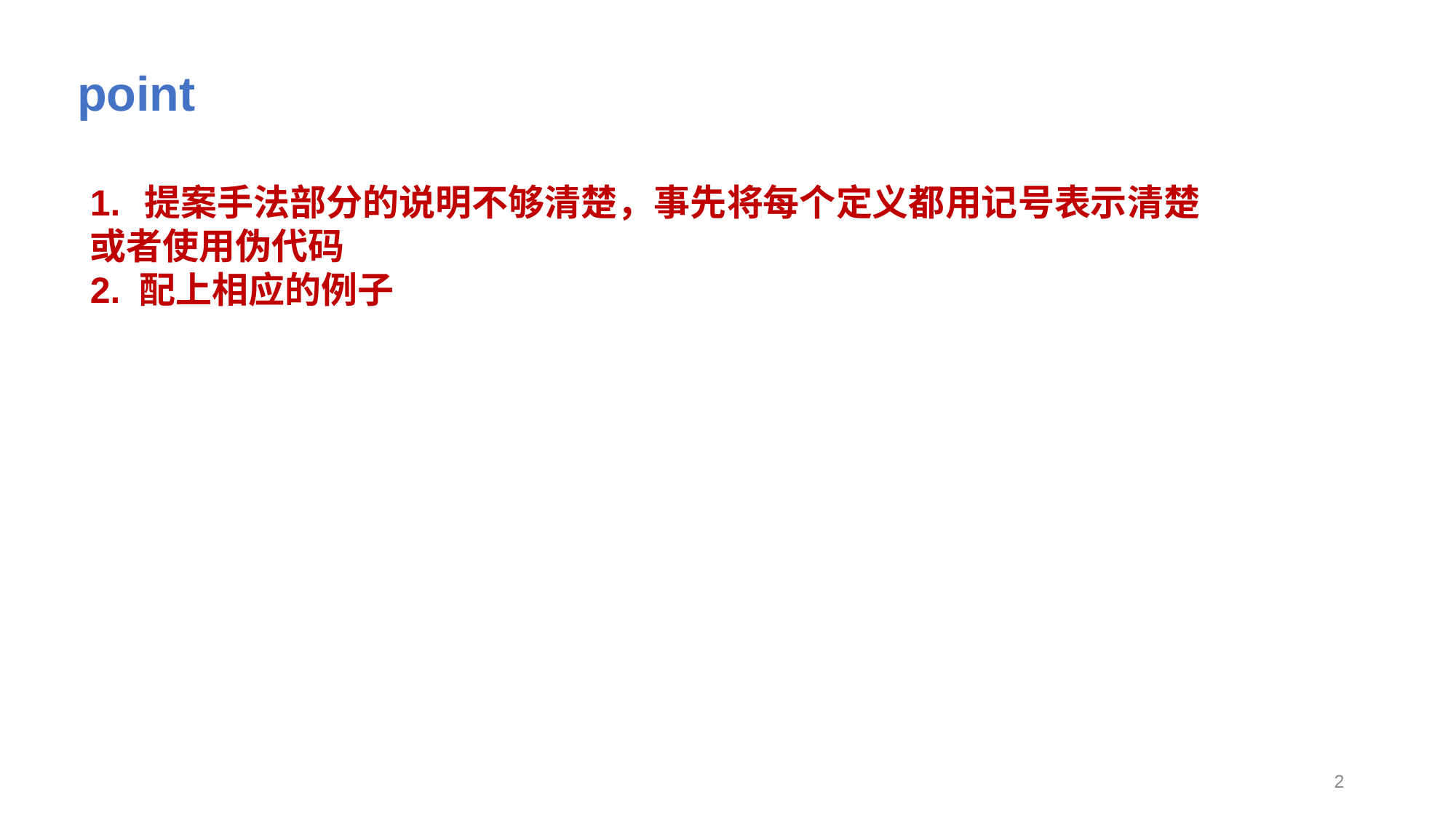

point
提案手法部分的说明不够清楚，事先将每个定义都用记号表示清楚
或者使用伪代码
2. 配上相应的例子
2